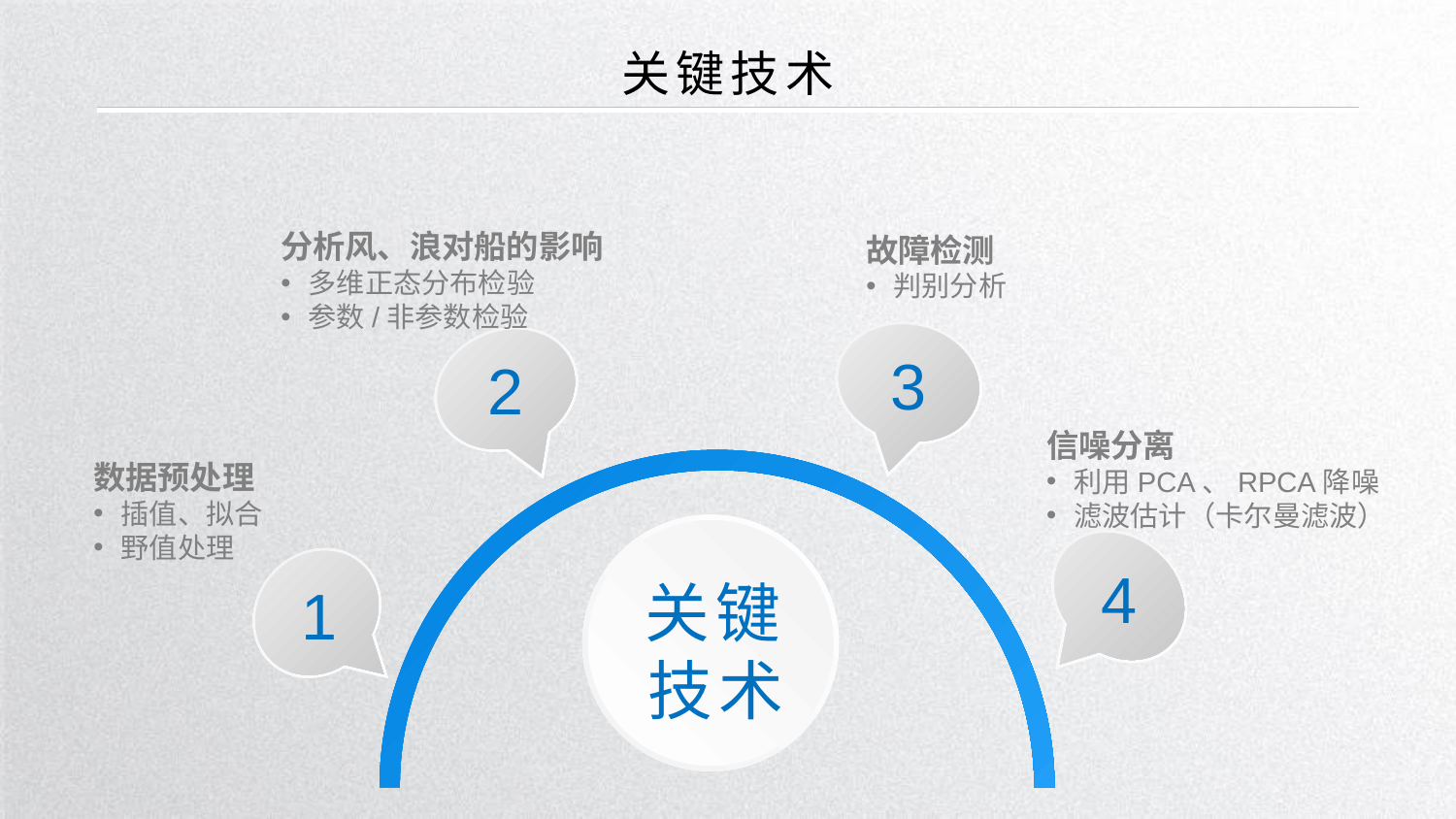

关键技术
分析风、浪对船的影响
多维正态分布检验
参数/非参数检验
故障检测
判别分析

3
2
信噪分离
利用PCA、RPCA降噪
滤波估计（卡尔曼滤波）
数据预处理
插值、拟合
野值处理

关键技术

4
1